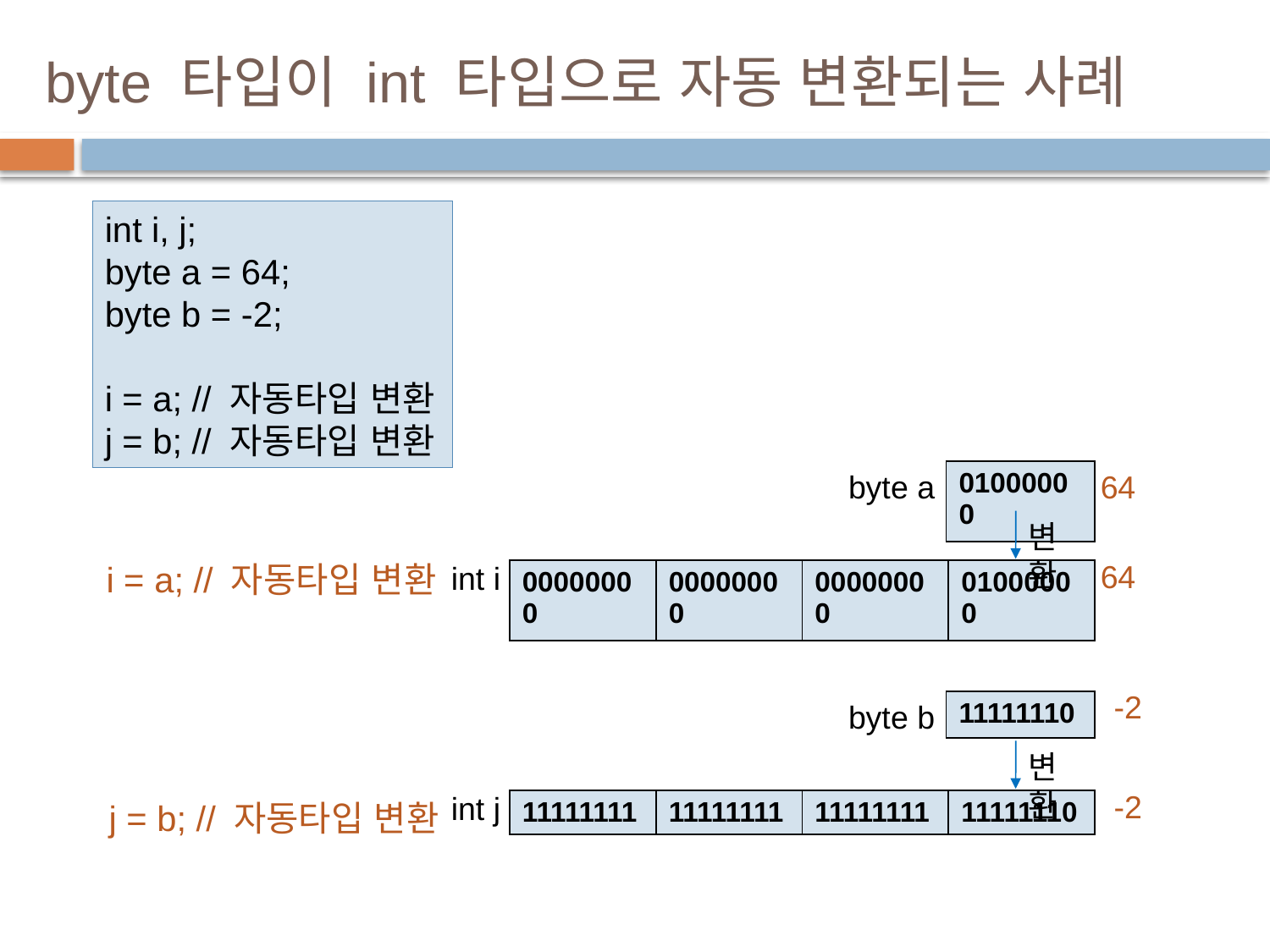

# byte 타입이 int 타입으로 자동 변환되는 사례
int i, j;
byte a = 64;
byte b = -2;

i = a; // 자동타입 변환
j = b; // 자동타입 변환
23
byte a
| 01000000 |
| --- |
64
변환
64
i = a; // 자동타입 변환
int i
| 00000000 | 00000000 | 00000000 | 01000000 |
| --- | --- | --- | --- |
-2
byte b
| 11111110 |
| --- |
변환
-2
int j
j = b; // 자동타입 변환
| 11111111 | 11111111 | 11111111 | 11111110 |
| --- | --- | --- | --- |